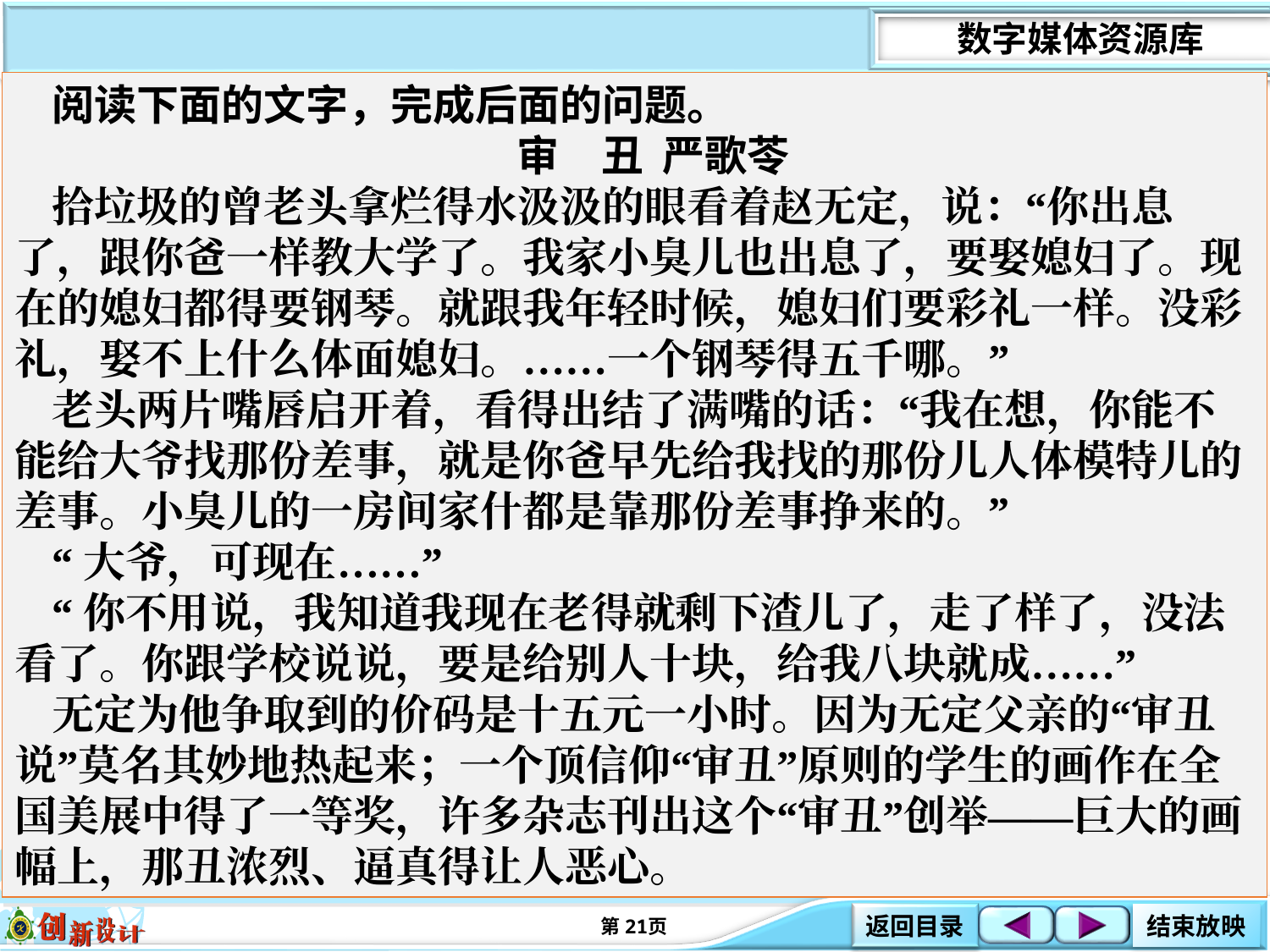

阅读下面的文字，完成后面的问题。
审　丑  严歌苓
拾垃圾的曾老头拿烂得水汲汲的眼看着赵无定，说：“你出息了，跟你爸一样教大学了。我家小臭儿也出息了，要娶媳妇了。现在的媳妇都得要钢琴。就跟我年轻时候，媳妇们要彩礼一样。没彩礼，娶不上什么体面媳妇。……一个钢琴得五千哪。”
老头两片嘴唇启开着，看得出结了满嘴的话：“我在想，你能不能给大爷找那份差事，就是你爸早先给我找的那份儿人体模特儿的差事。小臭儿的一房间家什都是靠那份差事挣来的。”
“大爷，可现在……”
“你不用说，我知道我现在老得就剩下渣儿了，走了样了，没法看了。你跟学校说说，要是给别人十块，给我八块就成……”
无定为他争取到的价码是十五元一小时。因为无定父亲的“审丑说”莫名其妙地热起来；一个顶信仰“审丑”原则的学生的画作在全国美展中得了一等奖，许多杂志刊出这个“审丑”创举——巨大的画幅上，那丑浓烈、逼真得让人恶心。